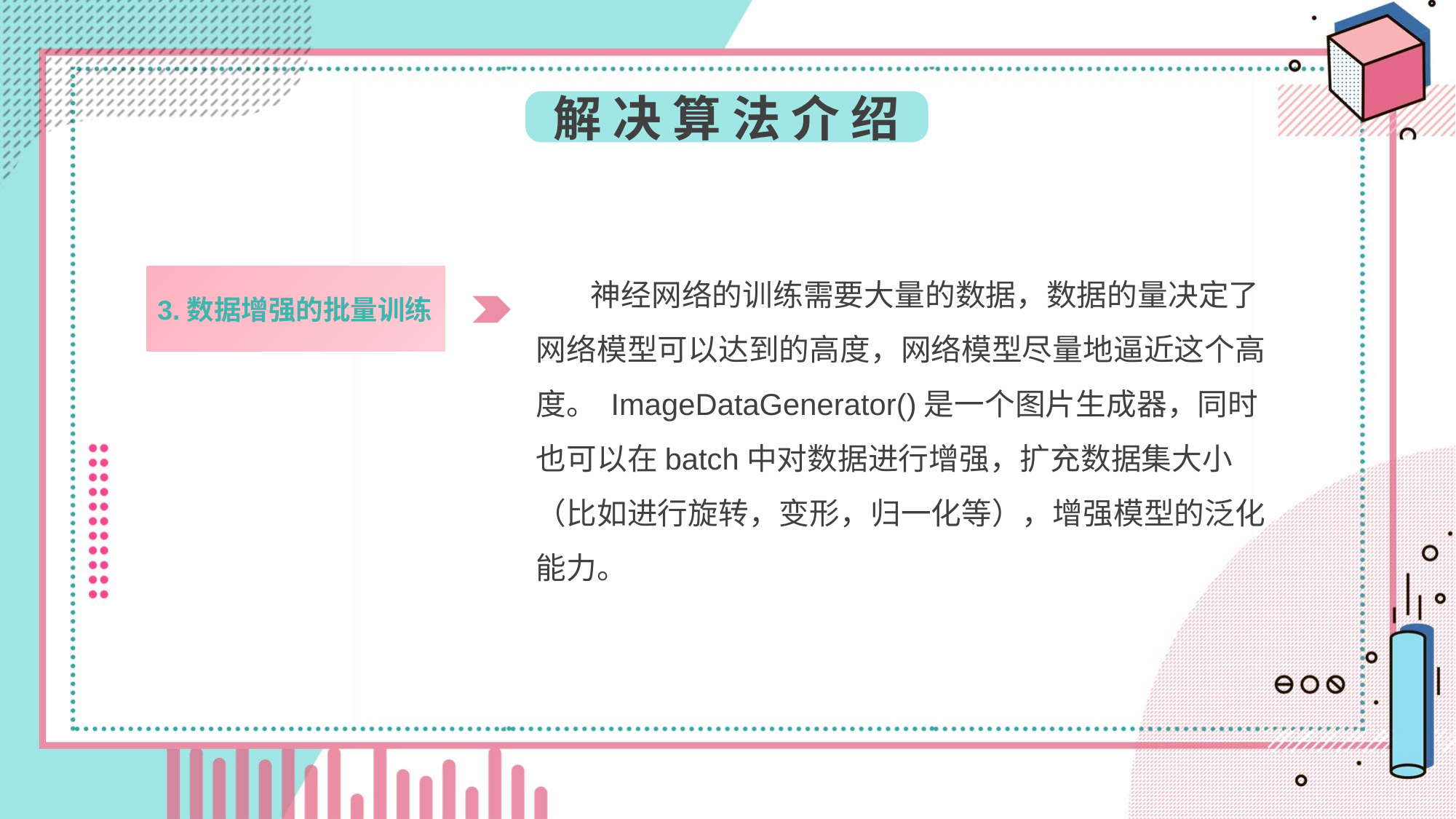

解 决 算 法 介 绍
神经网络的训练需要大量的数据，数据的量决定了网络模型可以达到的高度，网络模型尽量地逼近这个高度。 ImageDataGenerator()是一个图片生成器，同时也可以在batch中对数据进行增强，扩充数据集大小（比如进行旋转，变形，归一化等），增强模型的泛化能力。
3.数据增强的批量训练